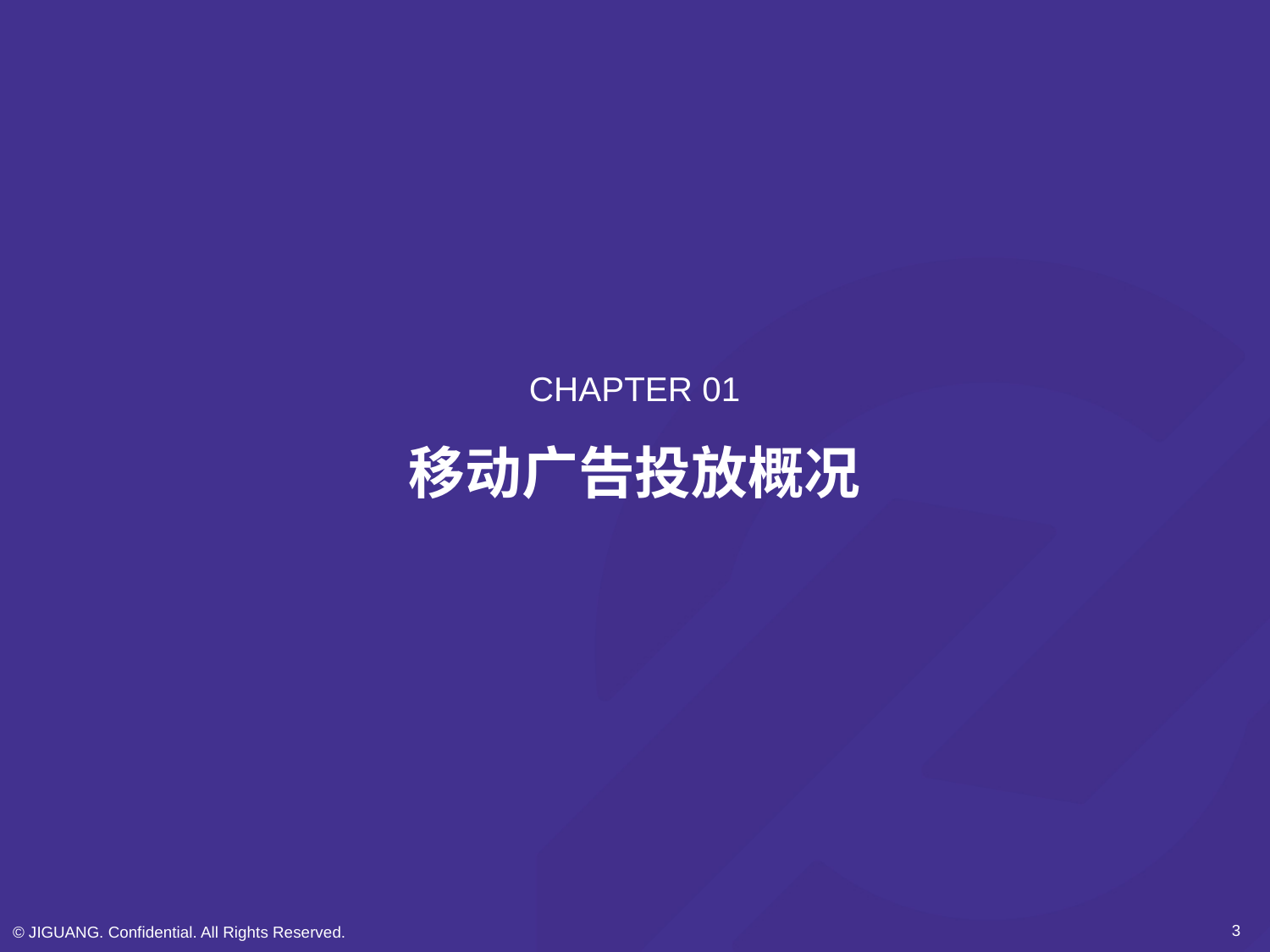

CHAPTER 01
# 移动广告投放概况
3
© JIGUANG. Confidential. All Rights Reserved.